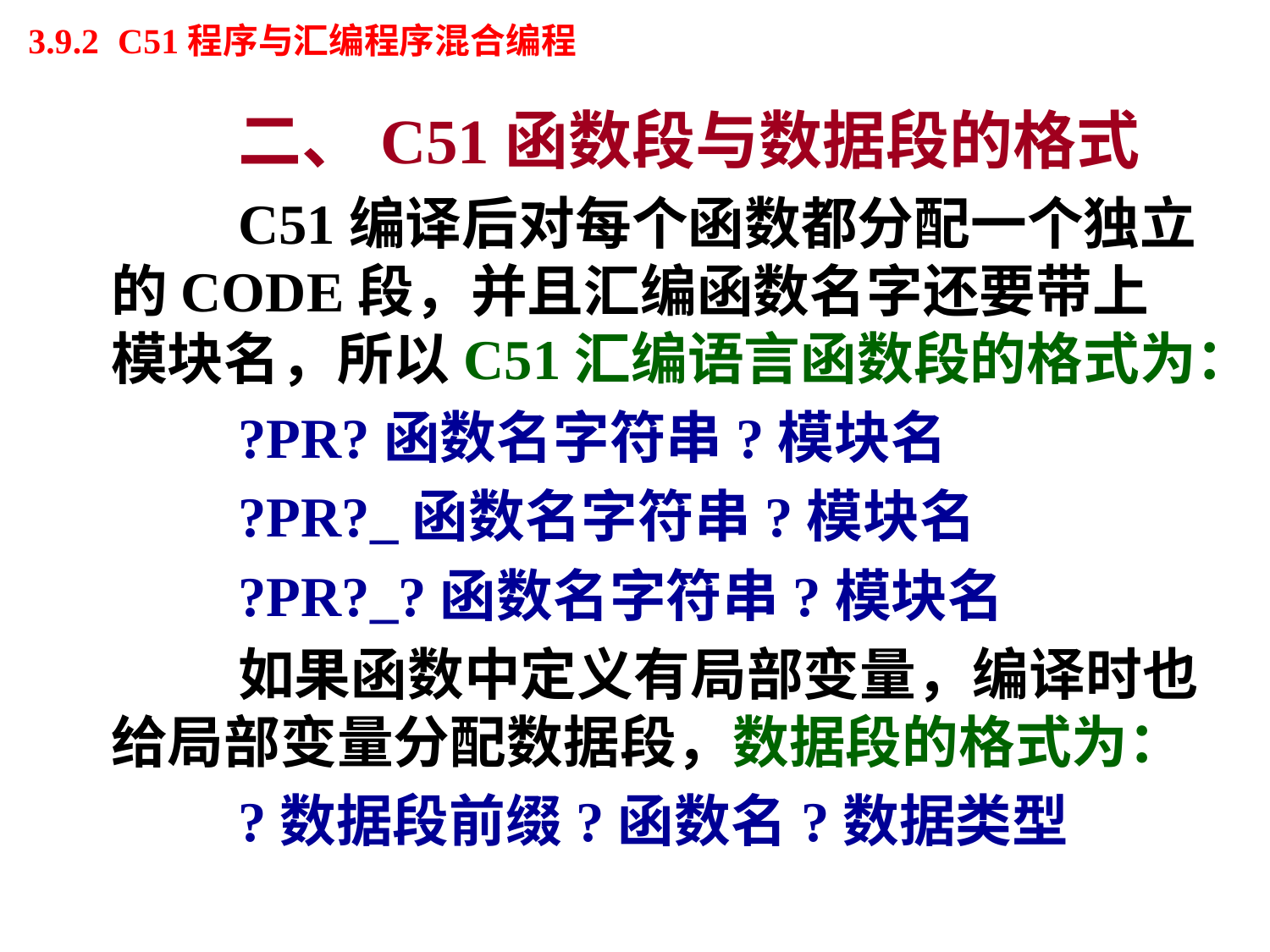

# 3.9.2  C51程序与汇编程序混合编程
		二、C51函数段与数据段的格式
		C51编译后对每个函数都分配一个独立的CODE段，并且汇编函数名字还要带上模块名，所以C51汇编语言函数段的格式为：
		?PR?函数名字符串?模块名
		?PR?_函数名字符串?模块名
		?PR?_?函数名字符串?模块名
		如果函数中定义有局部变量，编译时也给局部变量分配数据段，数据段的格式为：
		?数据段前缀?函数名?数据类型